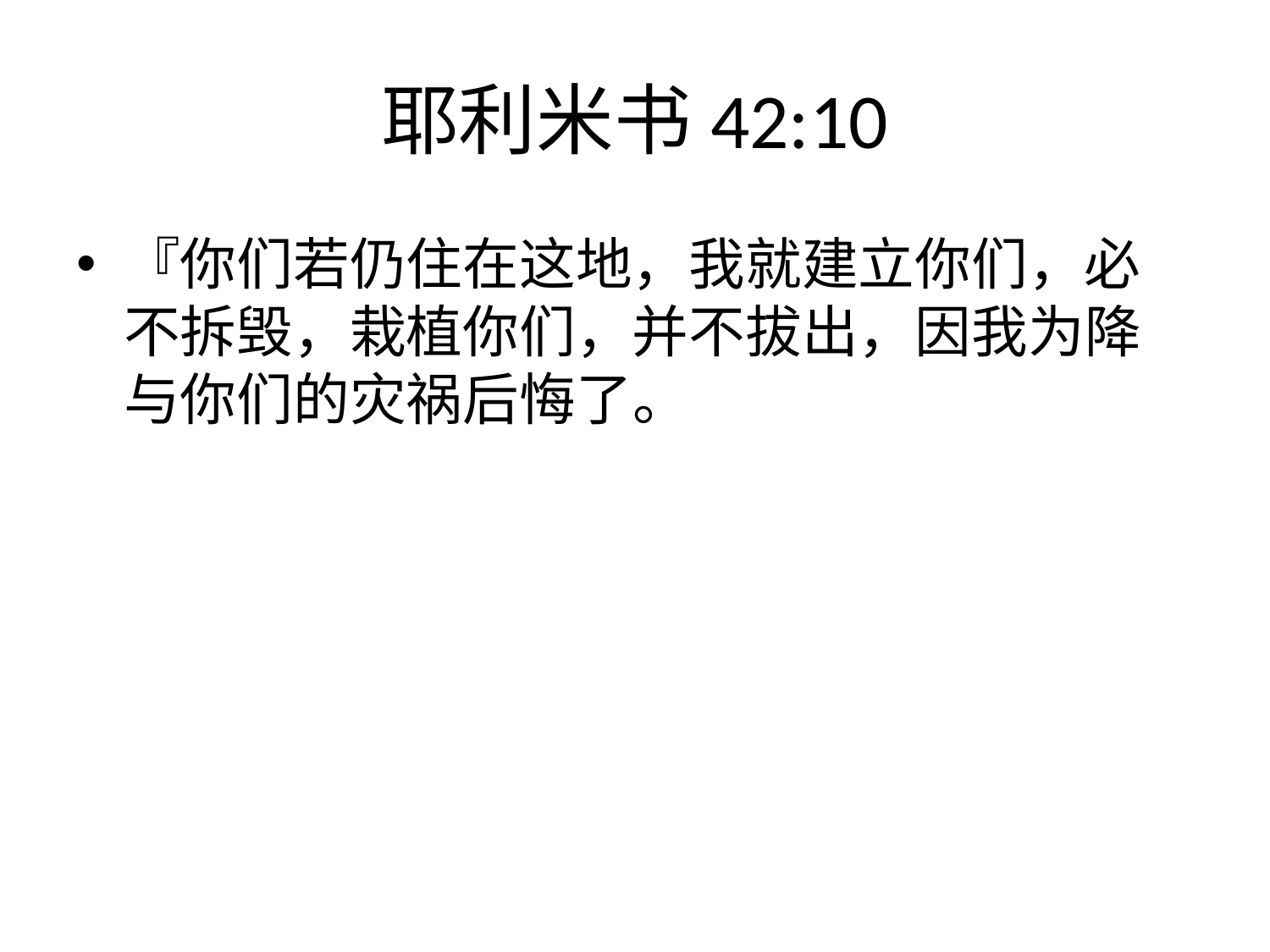

# 耶利米书42:10
『你们若仍住在这地，我就建立你们，必不拆毁，栽植你们，并不拔出，因我为降与你们的灾祸后悔了。